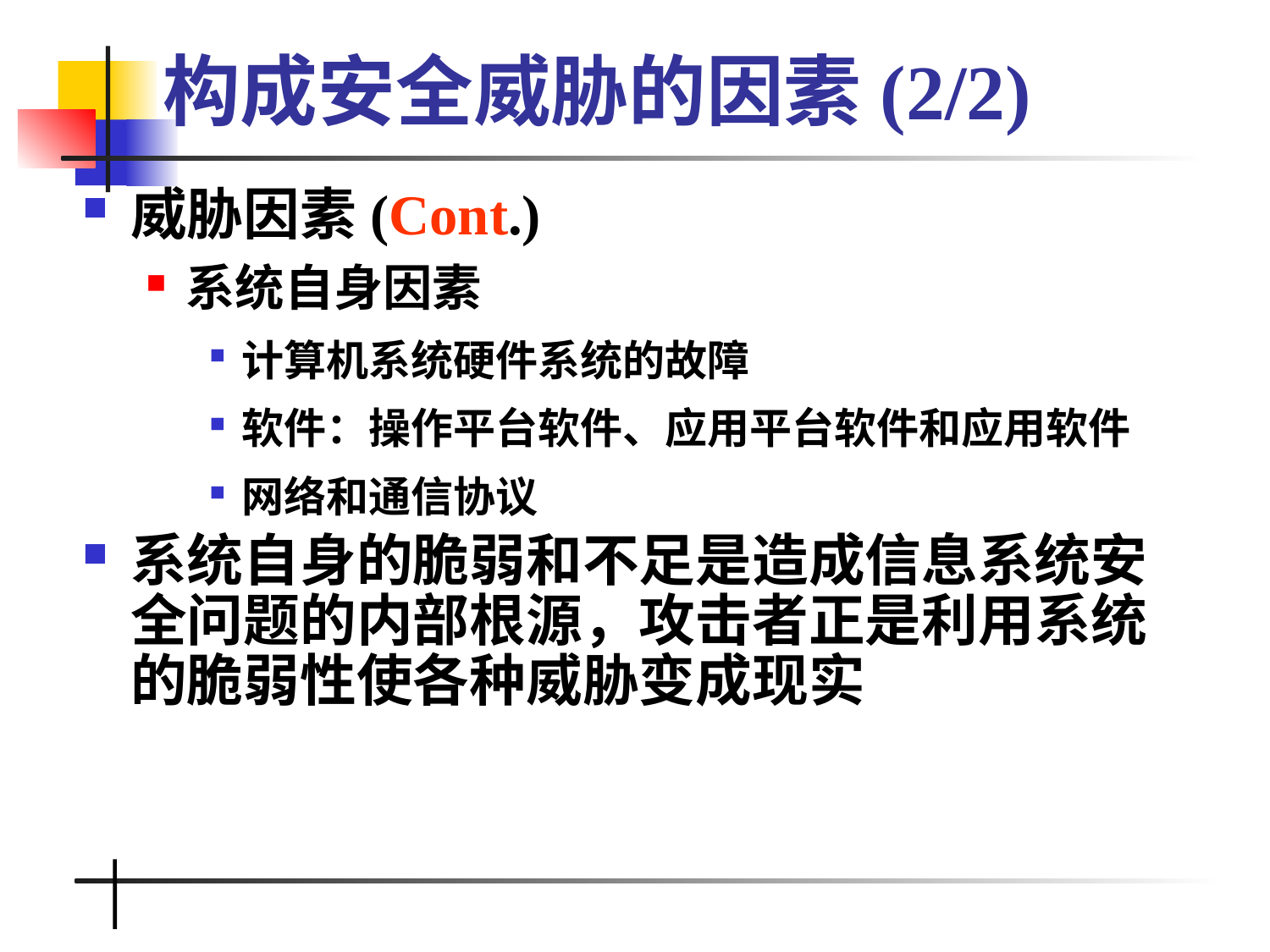

# 构成安全威胁的因素(2/2)
威胁因素(Cont.)
系统自身因素
计算机系统硬件系统的故障
软件：操作平台软件、应用平台软件和应用软件
网络和通信协议
系统自身的脆弱和不足是造成信息系统安全问题的内部根源，攻击者正是利用系统的脆弱性使各种威胁变成现实